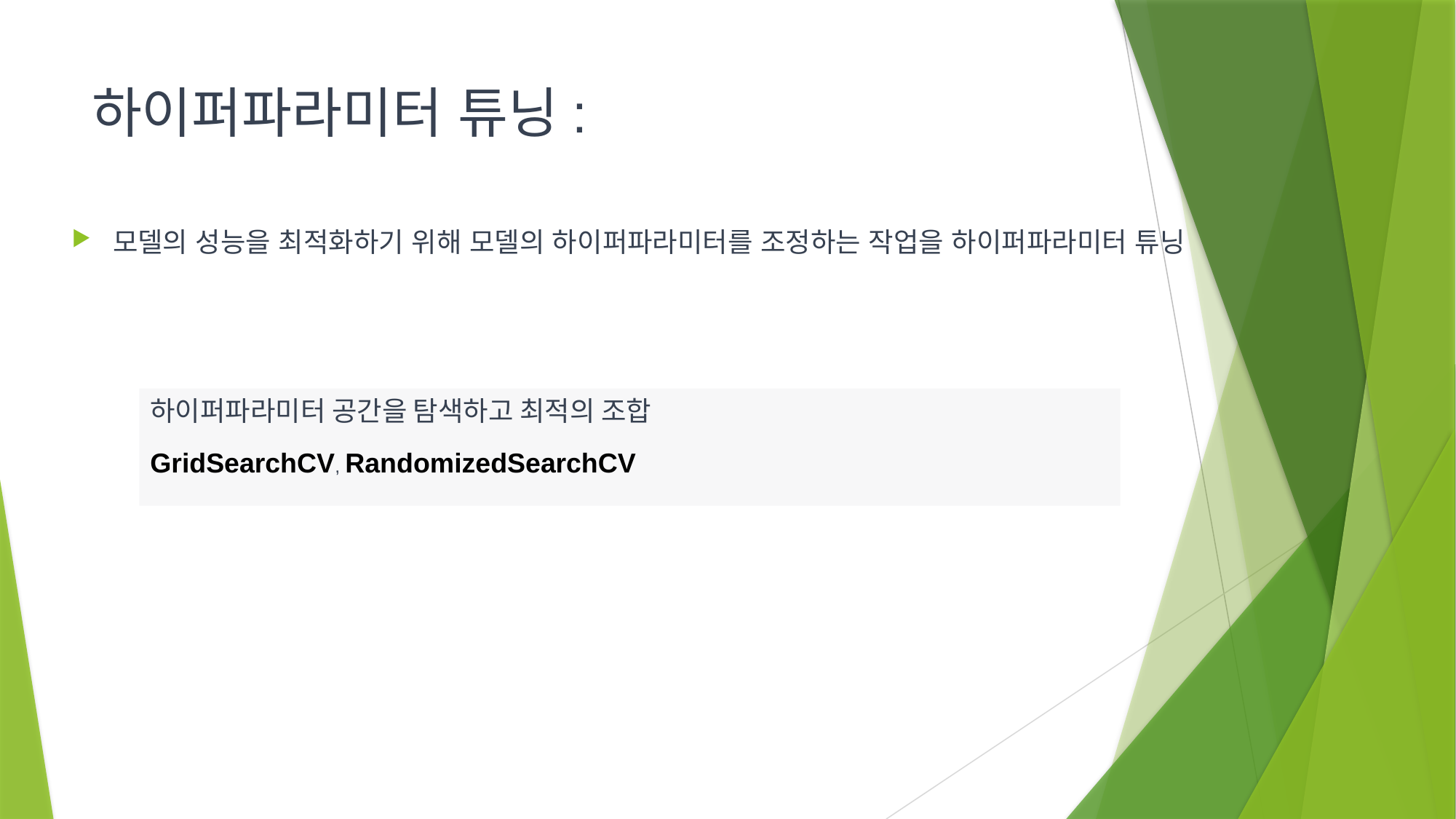

# 하이퍼파라미터 튜닝:
모델의 성능을 최적화하기 위해 모델의 하이퍼파라미터를 조정하는 작업을 하이퍼파라미터 튜닝

하이퍼파라미터 공간을 탐색하고 최적의 조합

GridSearchCV, RandomizedSearchCV